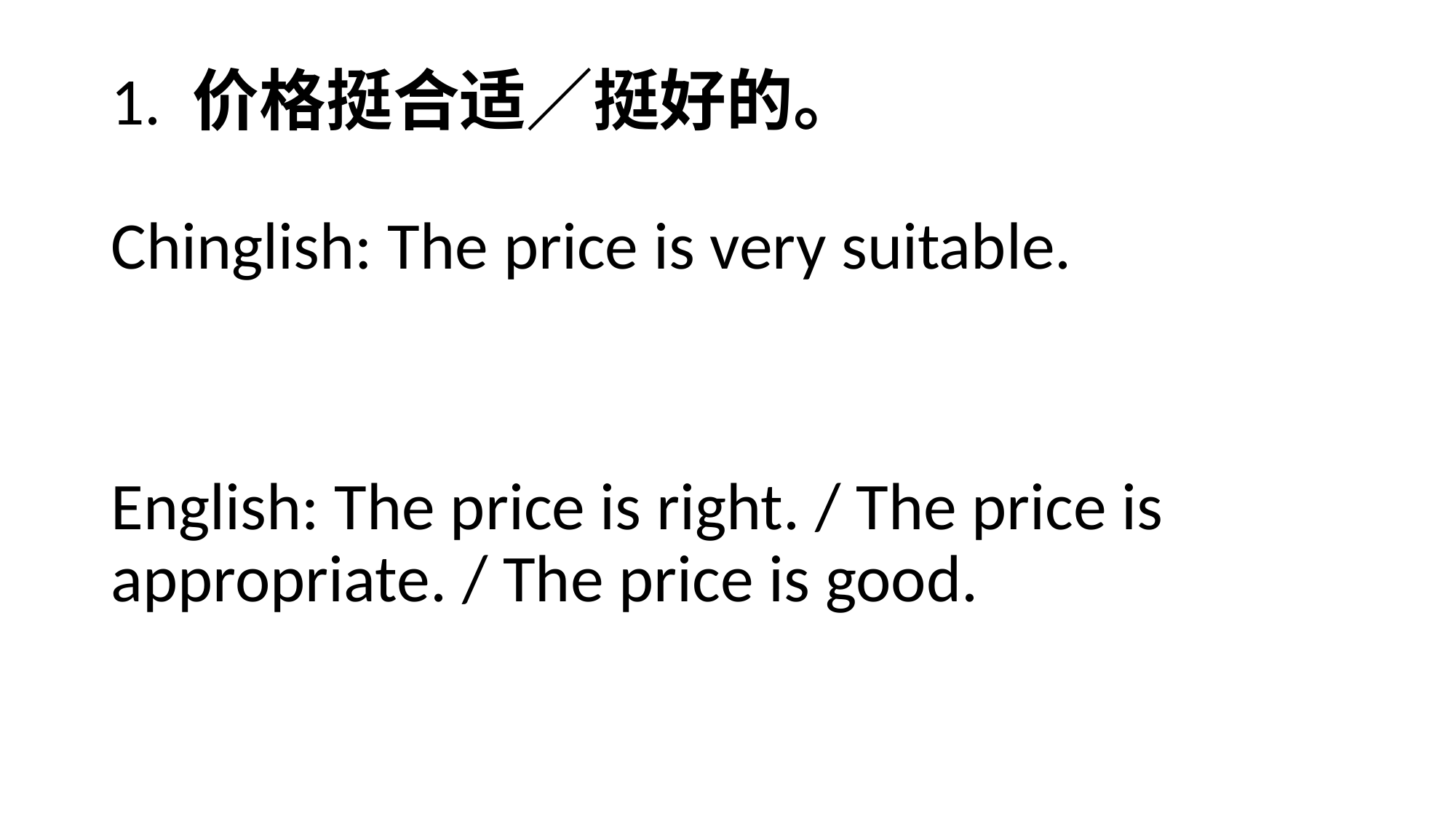

# 1. 价格挺合适／挺好的。   Chinglish: The price is very suitable.
English: The price is right. / The price is appropriate. / The price is good.